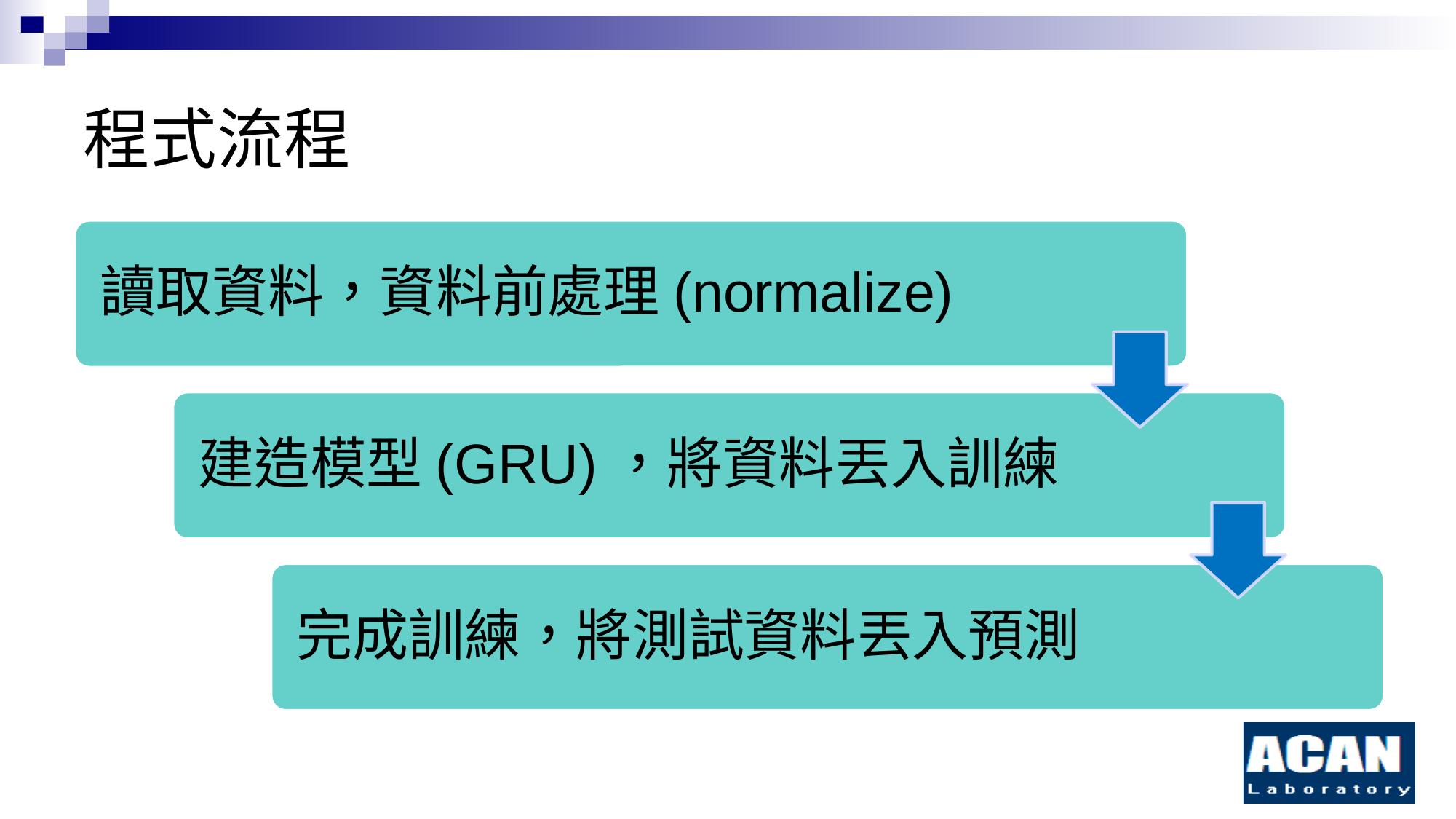

# 程式流程
讀取資料，資料前處理(normalize)
建造模型(GRU)，將資料丟入訓練
完成訓練，將測試資料丟入預測